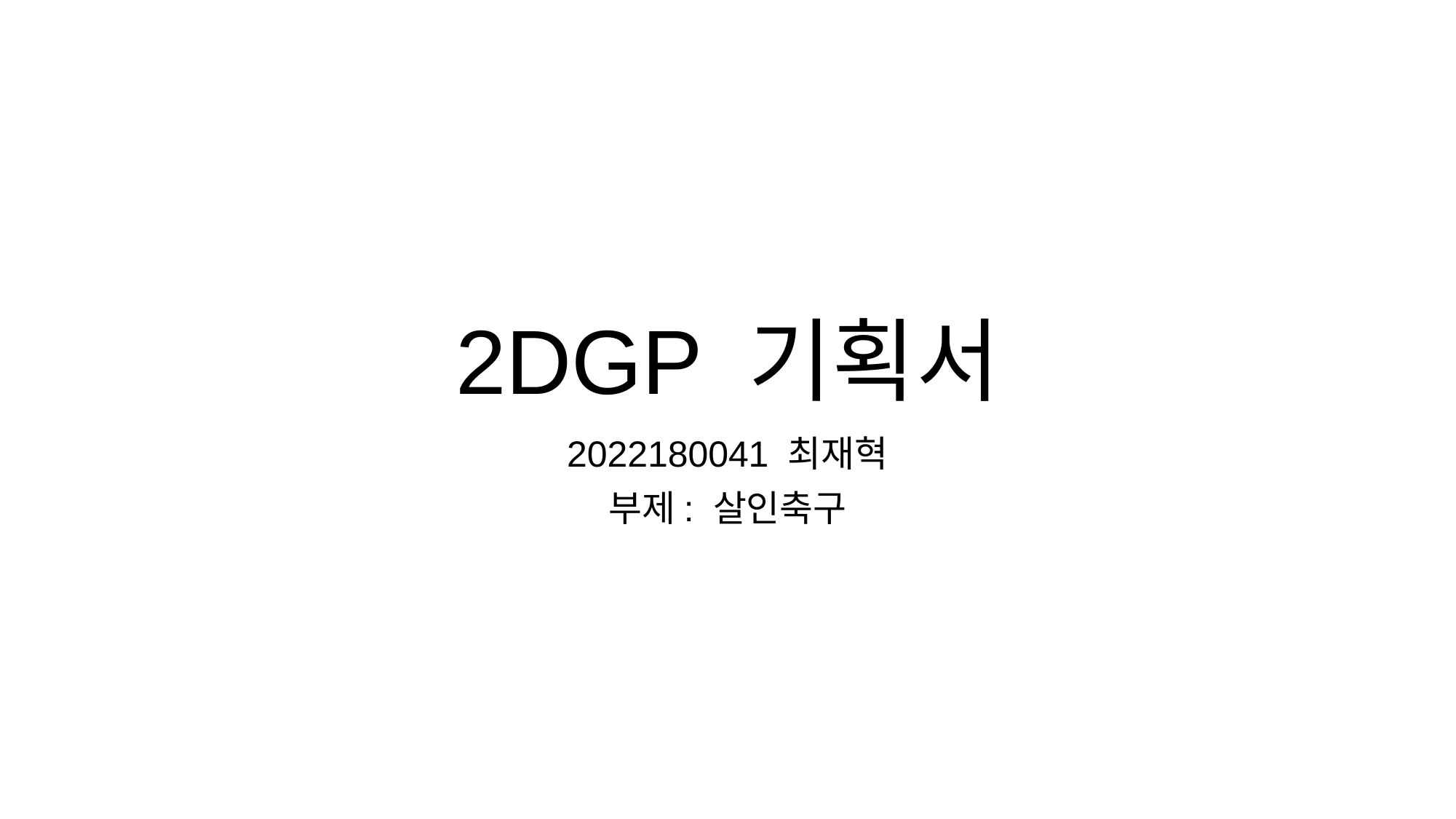

# 2DGP 기획서
2022180041 최재혁
부제: 살인축구